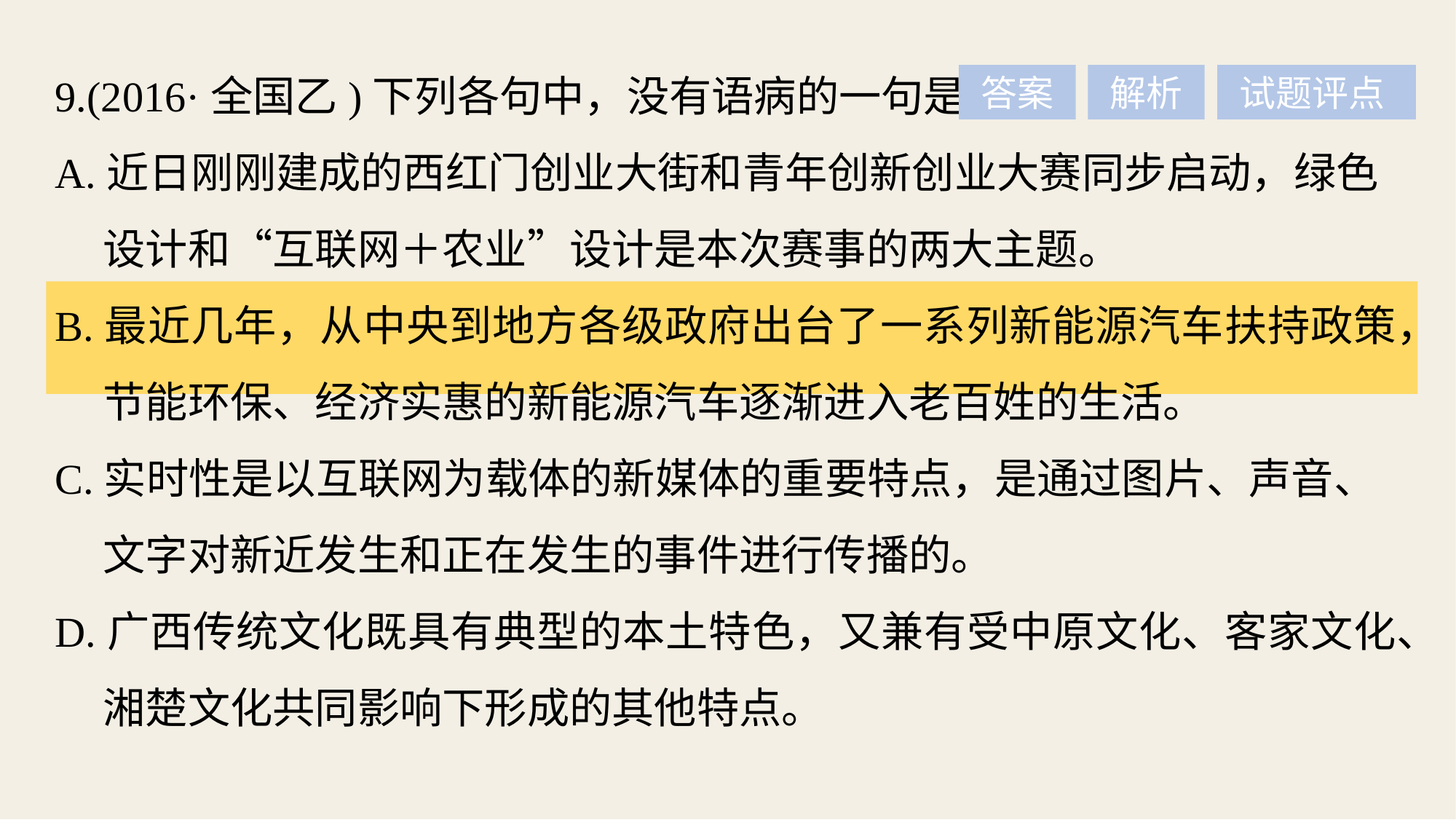

9.(2016·全国乙)下列各句中，没有语病的一句是
A.近日刚刚建成的西红门创业大街和青年创新创业大赛同步启动，绿色
    设计和“互联网＋农业”设计是本次赛事的两大主题。
B.最近几年，从中央到地方各级政府出台了一系列新能源汽车扶持政策，
    节能环保、经济实惠的新能源汽车逐渐进入老百姓的生活。
C.实时性是以互联网为载体的新媒体的重要特点，是通过图片、声音、
    文字对新近发生和正在发生的事件进行传播的。
D.广西传统文化既具有典型的本土特色，又兼有受中原文化、客家文化、
    湘楚文化共同影响下形成的其他特点。
答案
解析
试题评点